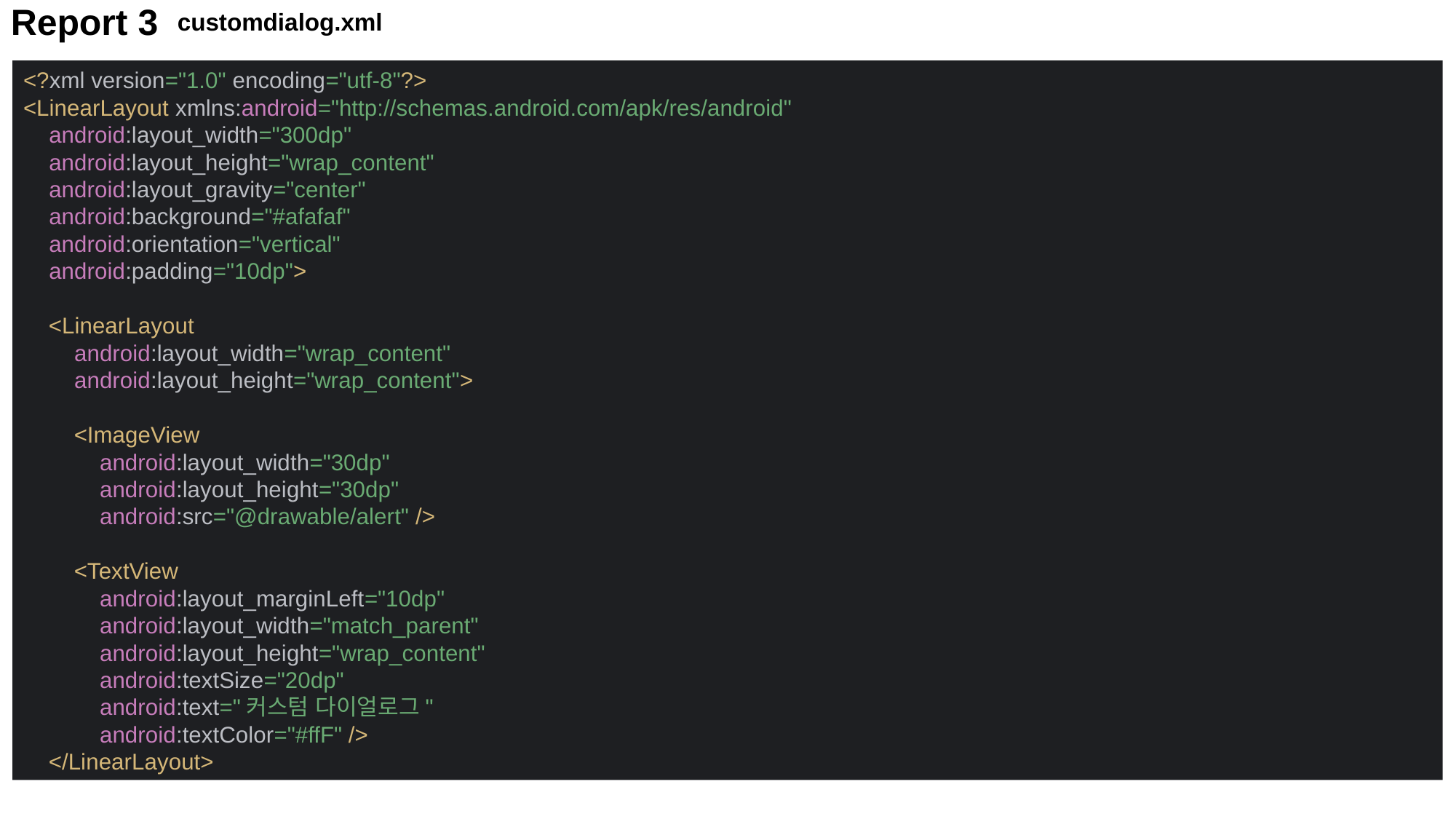

Report 3
customdialog.xml
<?xml version="1.0" encoding="utf-8"?>
<LinearLayout xmlns:android="http://schemas.android.com/apk/res/android"
    android:layout_width="300dp"
    android:layout_height="wrap_content"
    android:layout_gravity="center"
    android:background="#afafaf"
    android:orientation="vertical"
    android:padding="10dp">
    <LinearLayout
        android:layout_width="wrap_content"
        android:layout_height="wrap_content">
        <ImageView
            android:layout_width="30dp"
            android:layout_height="30dp"
            android:src="@drawable/alert" />
        <TextView
            android:layout_marginLeft="10dp"
            android:layout_width="match_parent"
            android:layout_height="wrap_content"
            android:textSize="20dp"
            android:text="커스텀 다이얼로그"
            android:textColor="#ffF" />
    </LinearLayout>